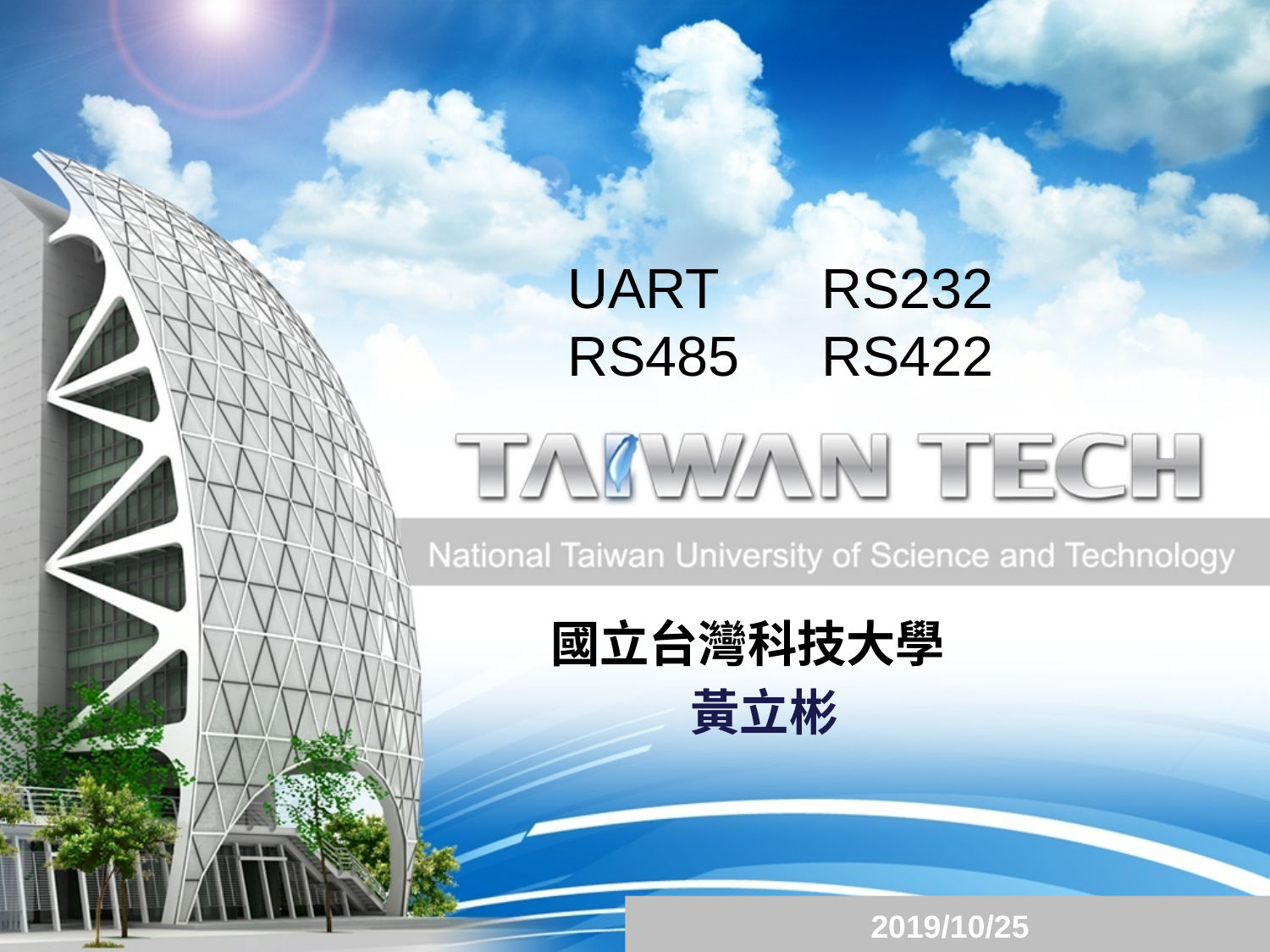

UART	RS232
RS485	RS422
國立台灣科技大學
黃立彬
# 2019/10/25